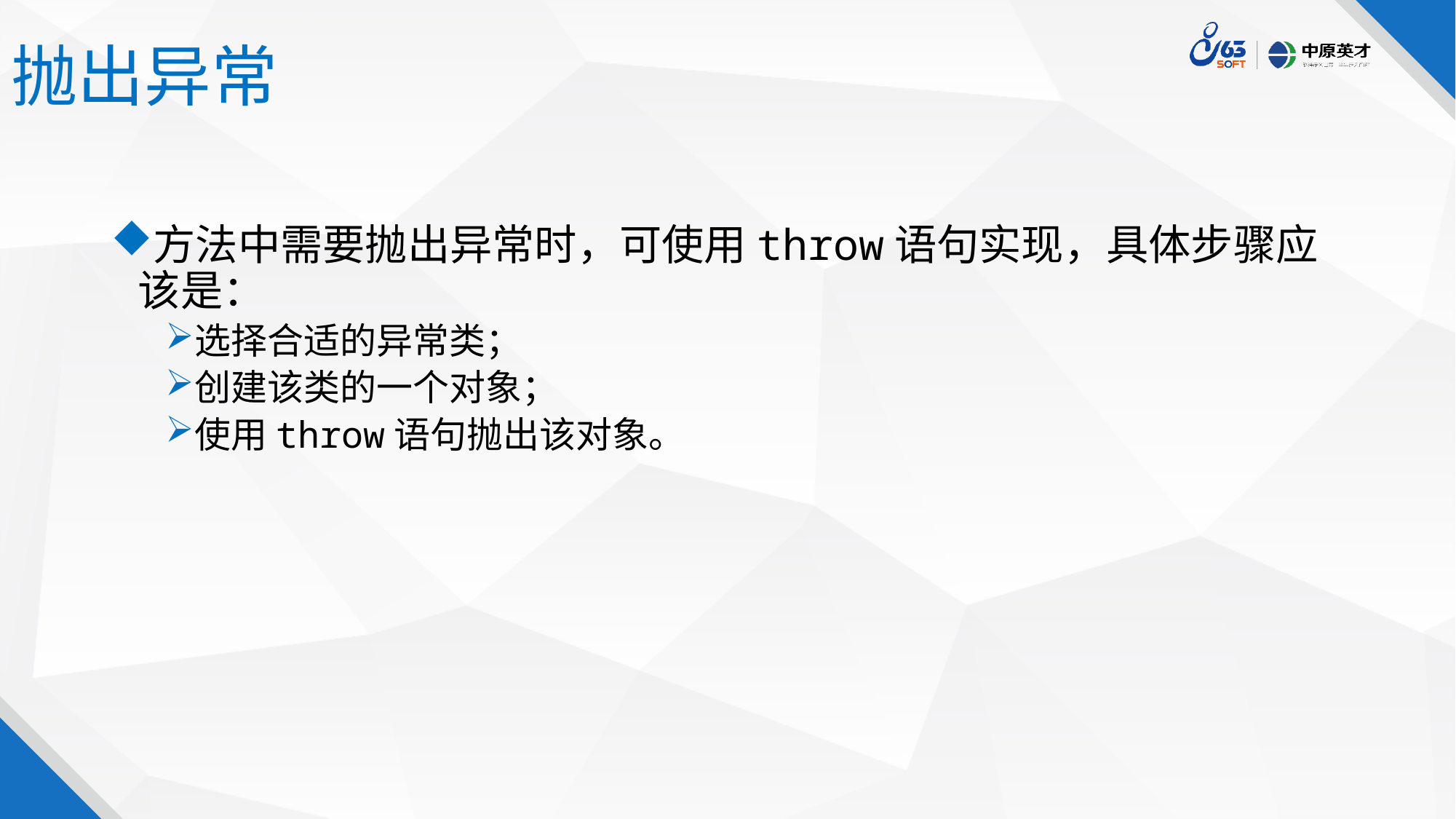

# 抛出异常
方法中需要抛出异常时，可使用throw语句实现，具体步骤应该是：
选择合适的异常类；
创建该类的一个对象；
使用throw语句抛出该对象。